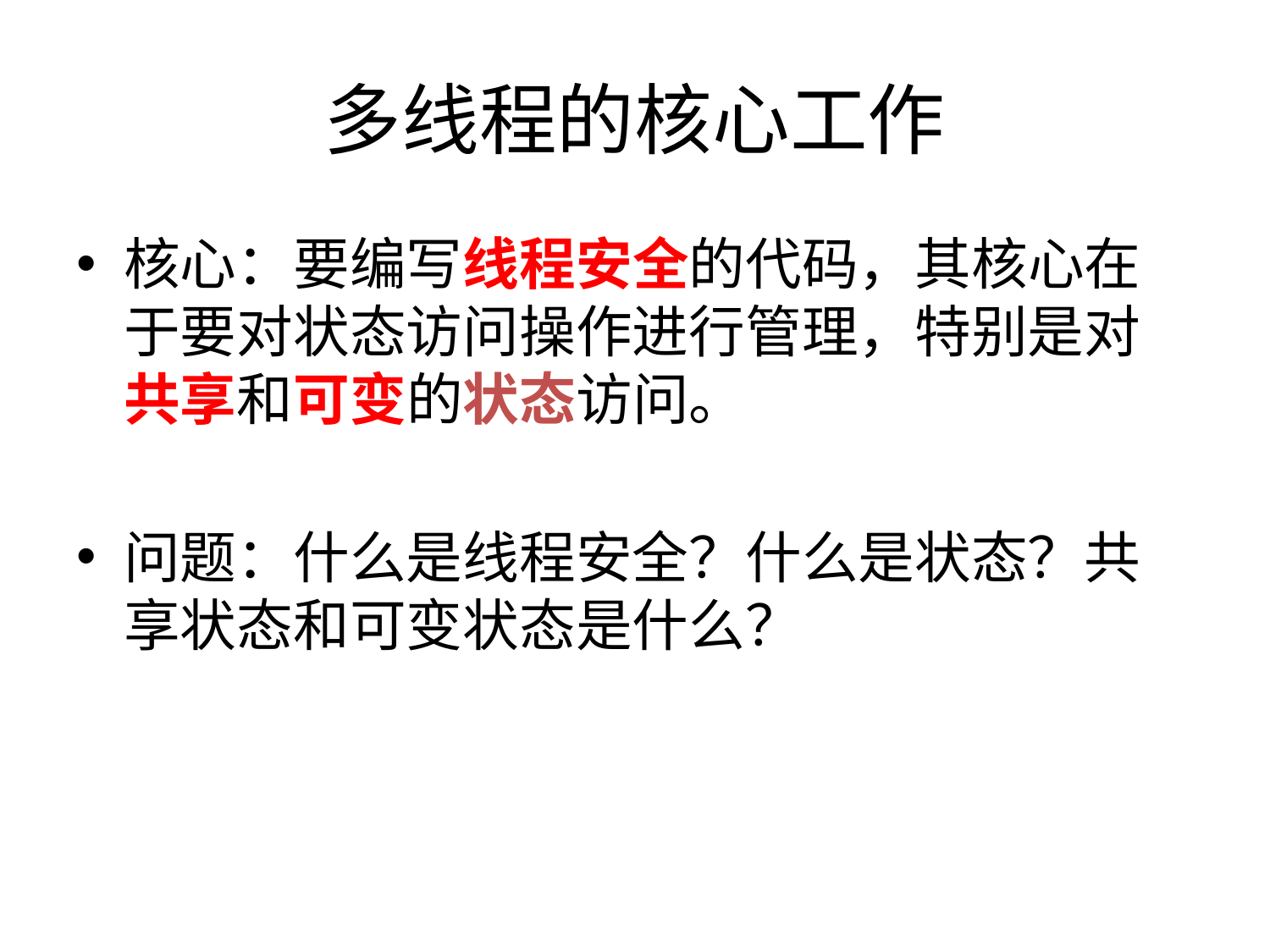

# 多线程的核心工作
核心：要编写线程安全的代码，其核心在于要对状态访问操作进行管理，特别是对共享和可变的状态访问。

问题：什么是线程安全？什么是状态？共享状态和可变状态是什么？